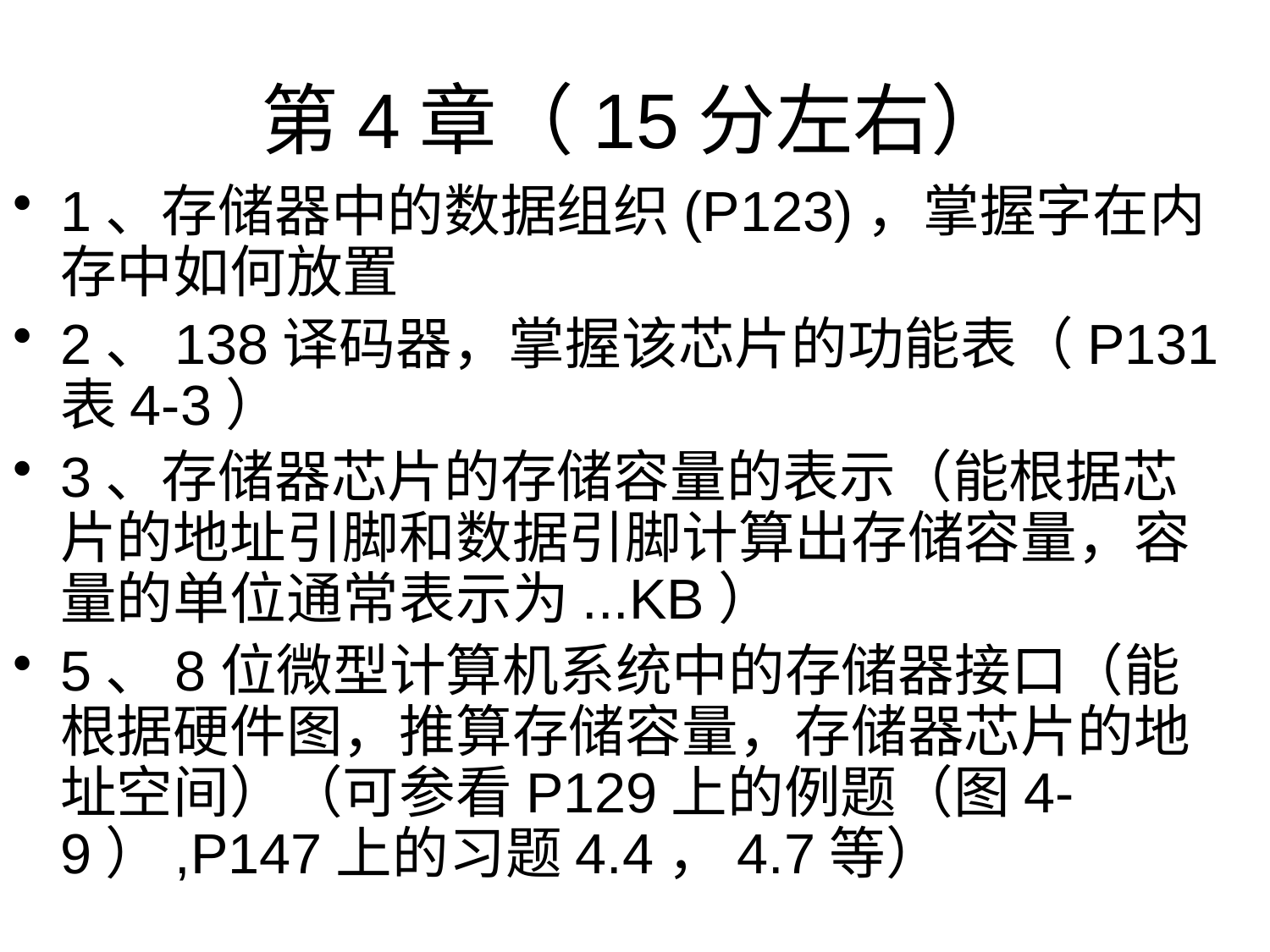

# 第4章（15分左右）
1、存储器中的数据组织(P123)，掌握字在内存中如何放置
2、138译码器，掌握该芯片的功能表（P131表4-3）
3、存储器芯片的存储容量的表示（能根据芯片的地址引脚和数据引脚计算出存储容量，容量的单位通常表示为...KB）
5、8位微型计算机系统中的存储器接口（能根据硬件图，推算存储容量，存储器芯片的地址空间）（可参看P129上的例题（图4-9）,P147上的习题4.4，4.7等）